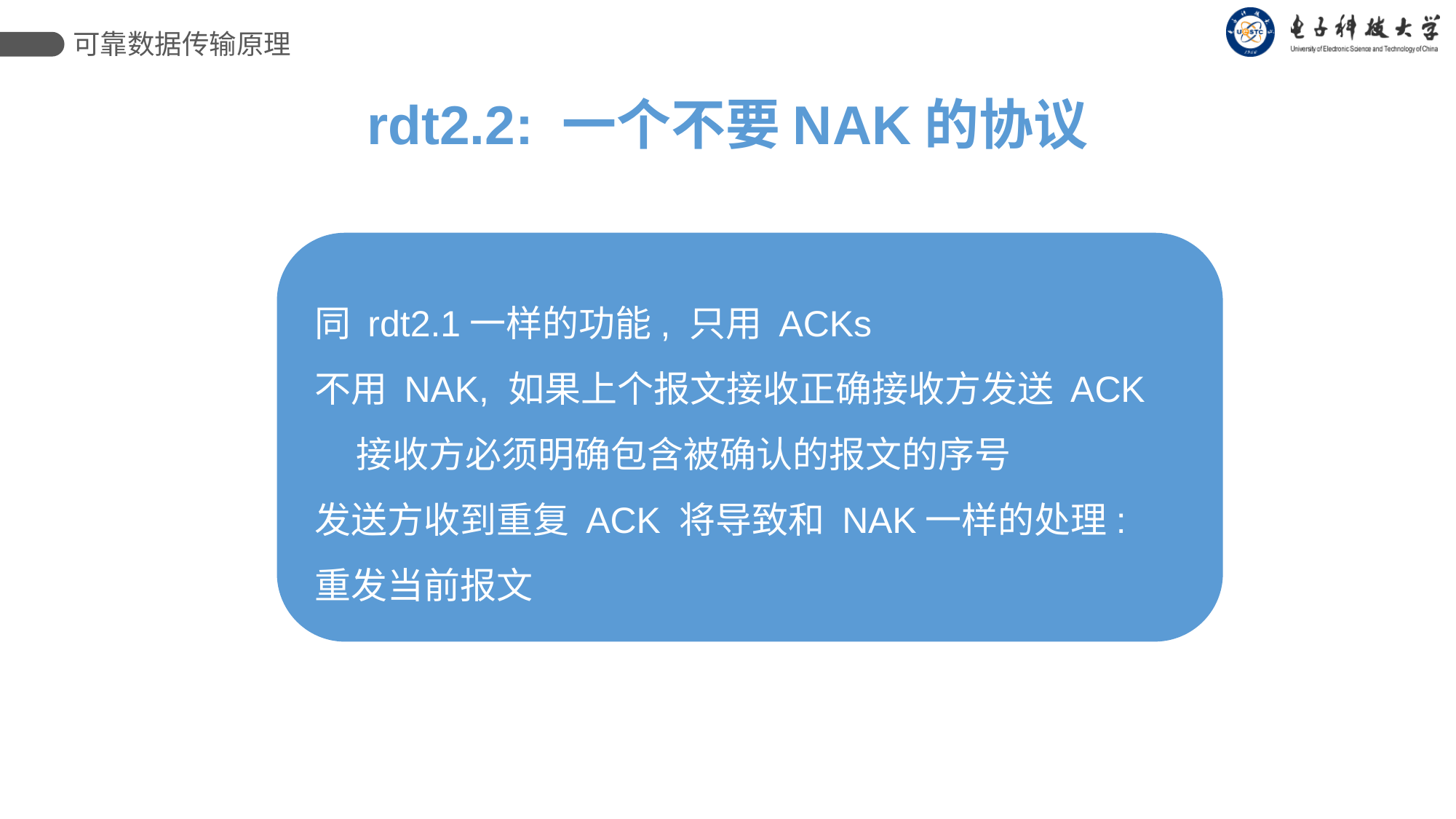

可靠数据传输原理

rdt2.2: 一个不要NAK的协议

同 rdt2.1一样的功能, 只用 ACKs
不用 NAK, 如果上个报文接收正确接收方发送 ACK
    接收方必须明确包含被确认的报文的序号
发送方收到重复 ACK 将导致和 NAK一样的处理: 重发当前报文